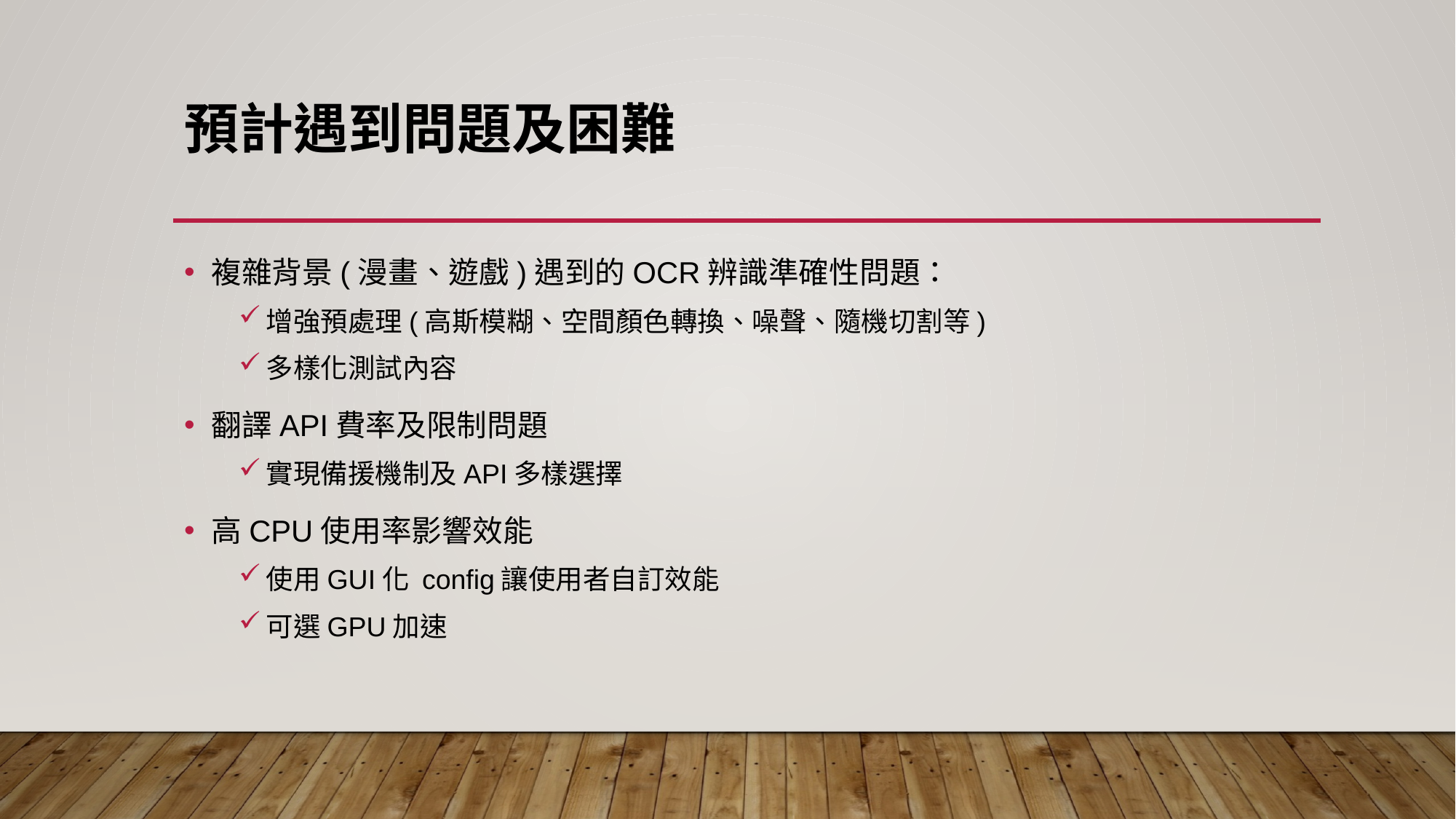

# 預計遇到問題及困難
複雜背景(漫畫、遊戲)遇到的OCR辨識準確性問題：
增強預處理(高斯模糊、空間顏色轉換、噪聲、隨機切割等)
多樣化測試內容
翻譯API費率及限制問題
實現備援機制及API多樣選擇
高CPU使用率影響效能
使用GUI化 config讓使用者自訂效能
可選GPU加速